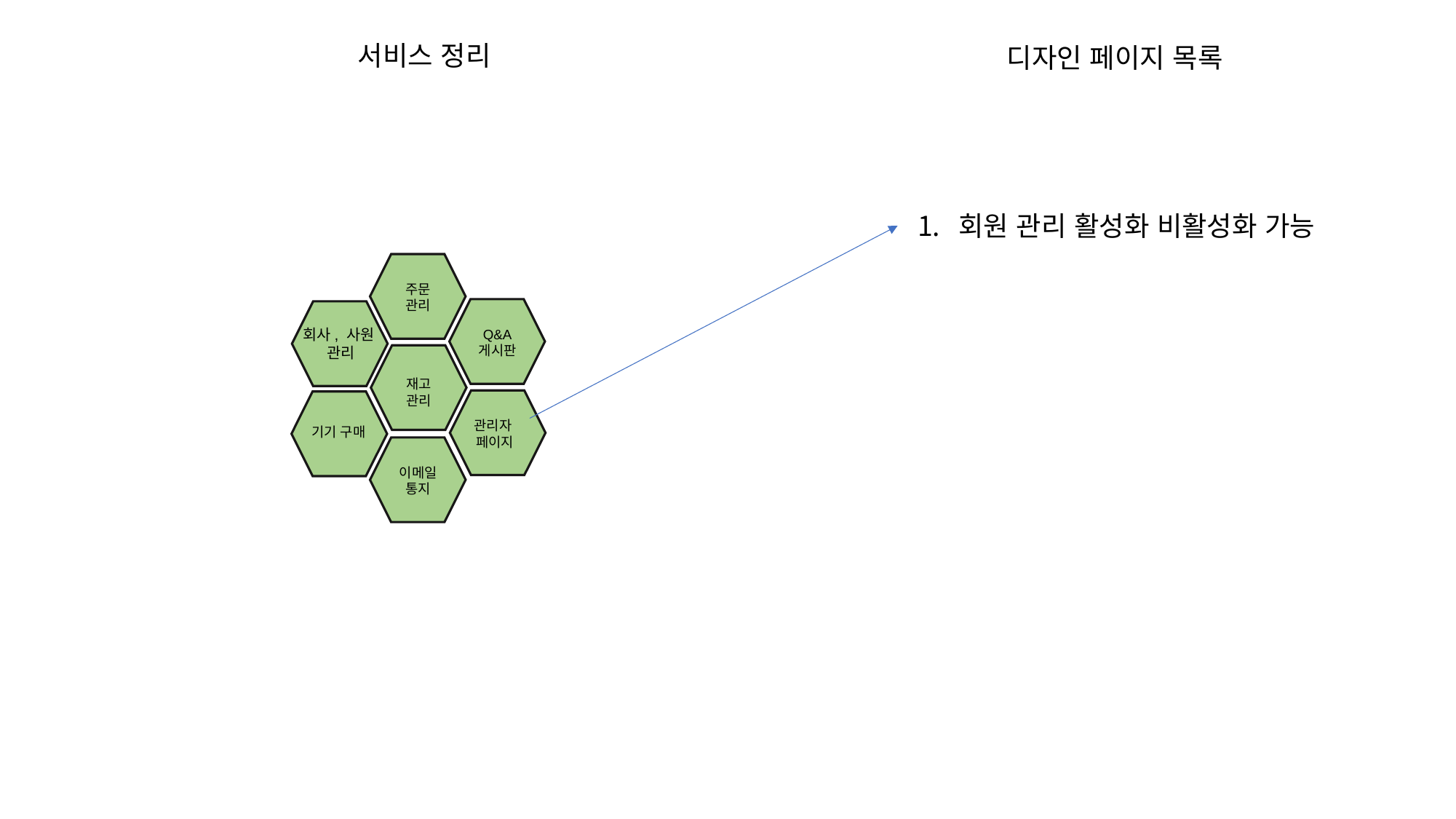

서비스 정리
디자인 페이지 목록
회원 관리 활성화 비활성화 가능

주문
관리

회사, 사원
관리
Q&A
게시판

재고
관리

관리자
페이지
기기 구매

이메일
통지